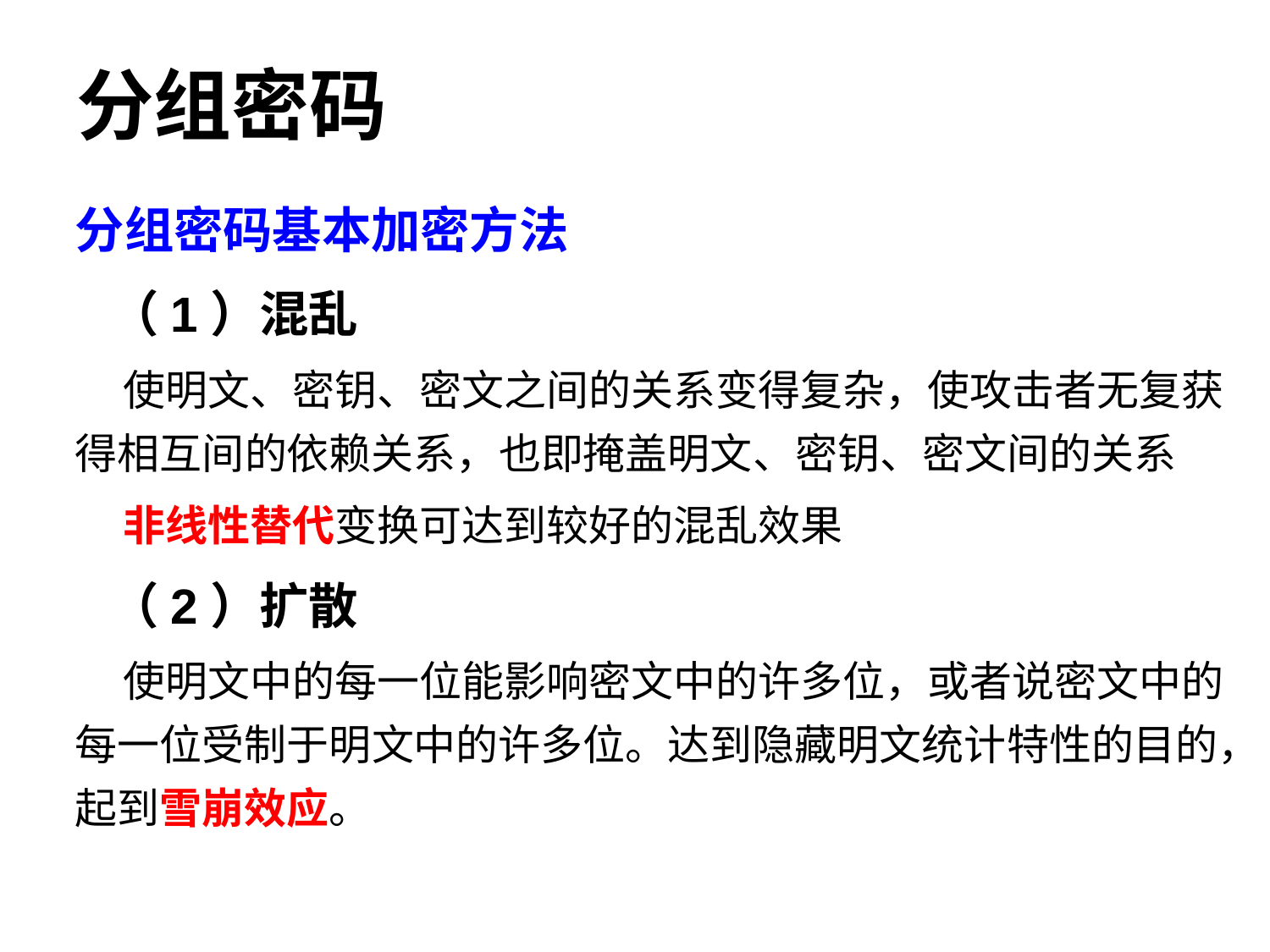

# 分组密码
分组密码基本加密方法
  （1）混乱
    使明文、密钥、密文之间的关系变得复杂，使攻击者无复获得相互间的依赖关系，也即掩盖明文、密钥、密文间的关系
    非线性替代变换可达到较好的混乱效果
  （2）扩散
    使明文中的每一位能影响密文中的许多位，或者说密文中的每一位受制于明文中的许多位。达到隐藏明文统计特性的目的，起到雪崩效应。